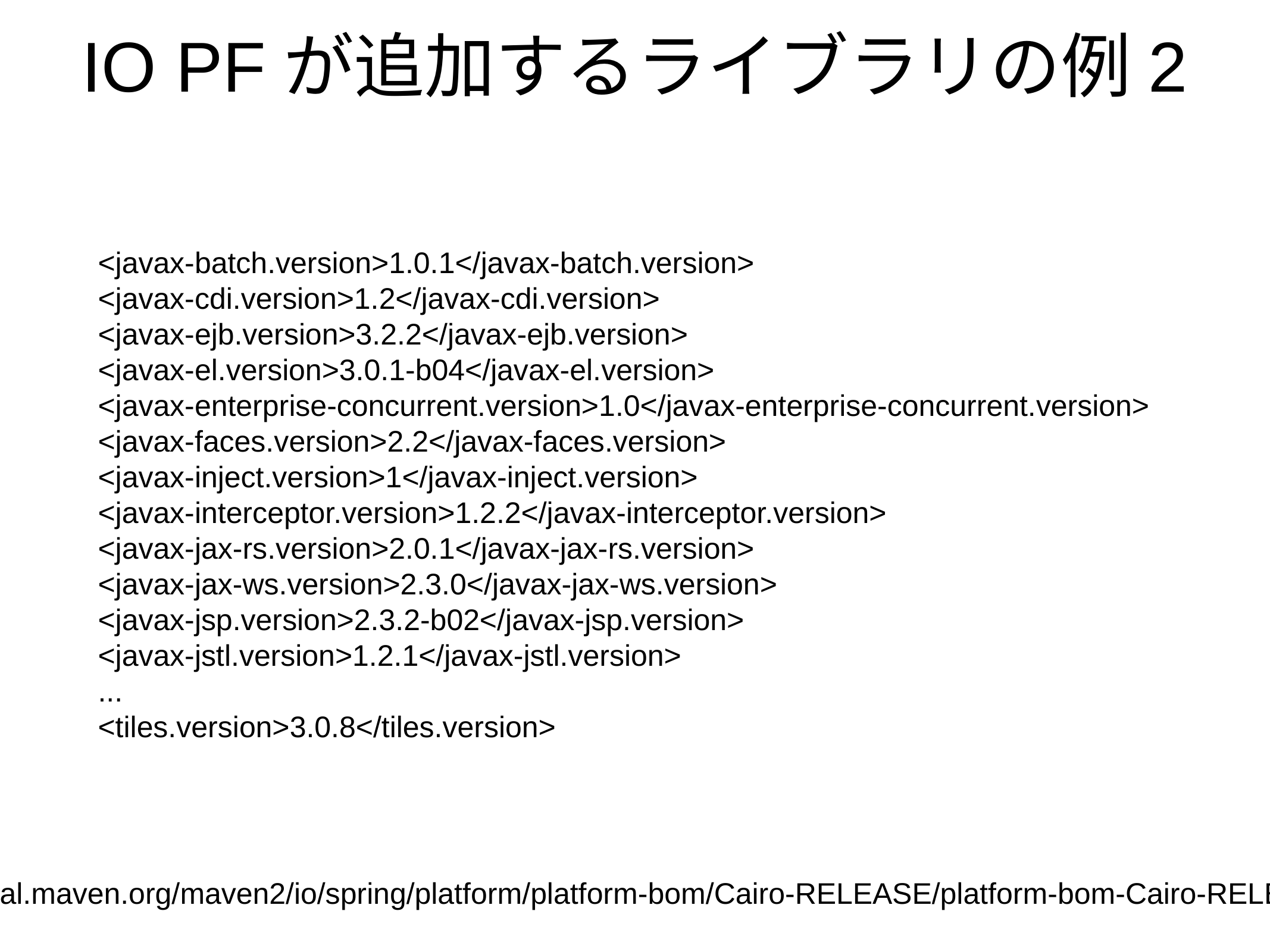

# IO PFが追加するライブラリの例2

<javax-batch.version>1.0.1</javax-batch.version>
<javax-cdi.version>1.2</javax-cdi.version>
<javax-ejb.version>3.2.2</javax-ejb.version>
<javax-el.version>3.0.1-b04</javax-el.version>
<javax-enterprise-concurrent.version>1.0</javax-enterprise-concurrent.version>
<javax-faces.version>2.2</javax-faces.version>
<javax-inject.version>1</javax-inject.version>
<javax-interceptor.version>1.2.2</javax-interceptor.version>
<javax-jax-rs.version>2.0.1</javax-jax-rs.version>
<javax-jax-ws.version>2.3.0</javax-jax-ws.version>
<javax-jsp.version>2.3.2-b02</javax-jsp.version>
<javax-jstl.version>1.2.1</javax-jstl.version>
...
<tiles.version>3.0.8</tiles.version>
http://central.maven.org/maven2/io/spring/platform/platform-bom/Cairo-RELEASE/platform-bom-Cairo-RELEASE.pom